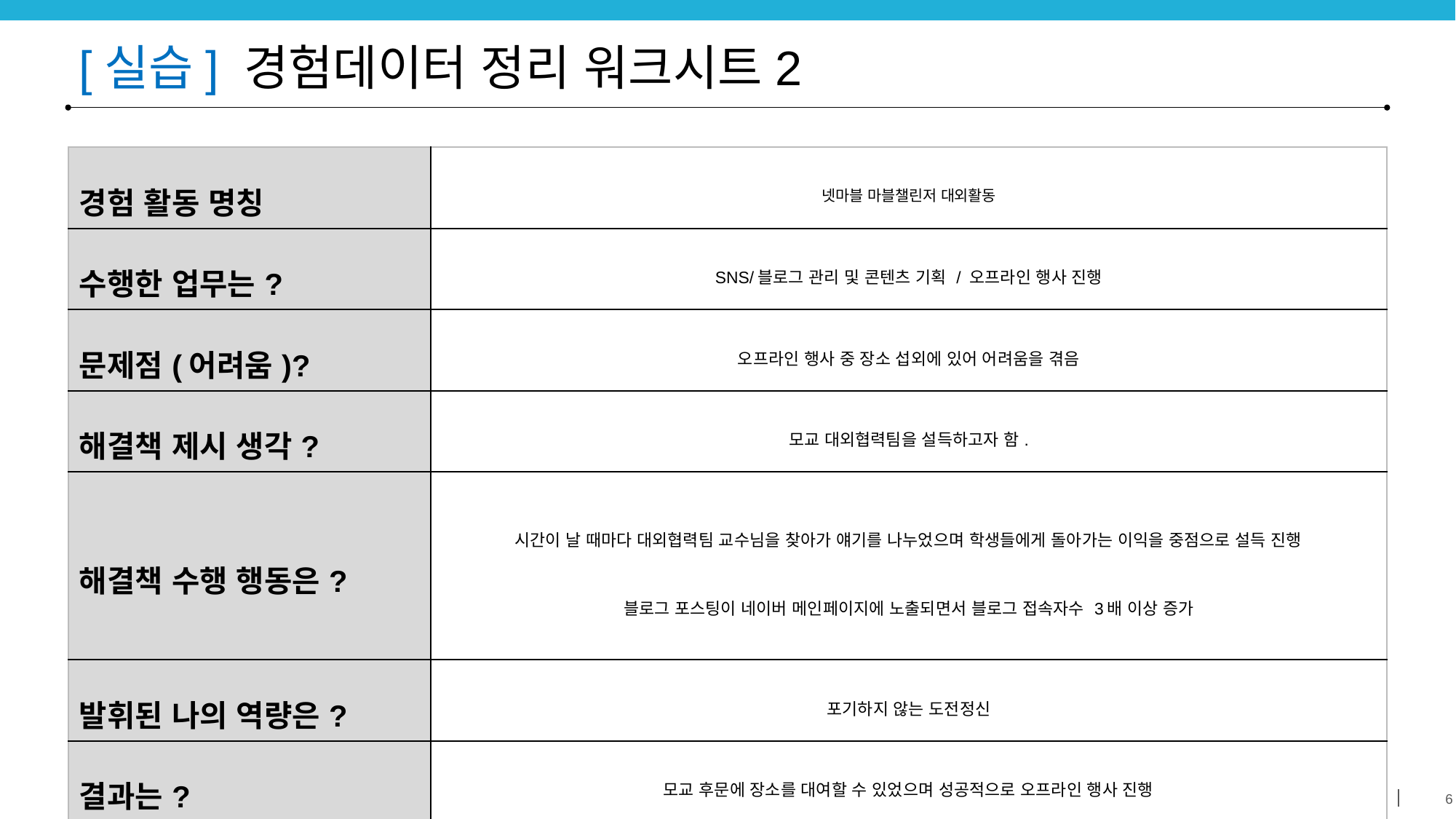

# [실습] 경험데이터 정리 워크시트2
| 경험 활동 명칭 | 넷마블 마블챌린저 대외활동 |
| --- | --- |
| 수행한 업무는? | SNS/블로그 관리 및 콘텐츠 기획 / 오프라인 행사 진행 |
| 문제점(어려움)? | 오프라인 행사 중 장소 섭외에 있어 어려움을 겪음 |
| 해결책 제시 생각? | 모교 대외협력팀을 설득하고자 함. |
| 해결책 수행 행동은? | 시간이 날 때마다 대외협력팀 교수님을 찾아가 얘기를 나누었으며 학생들에게 돌아가는 이익을 중점으로 설득 진행 블로그 포스팅이 네이버 메인페이지에 노출되면서 블로그 접속자수 3배 이상 증가 |
| 발휘된 나의 역량은? | 포기하지 않는 도전정신 |
| 결과는? | 모교 후문에 장소를 대여할 수 있었으며 성공적으로 오프라인 행사 진행 |
| 이 경험을 통해 얻은 것 | 시도도 하지 않고 포기하지 말자 |